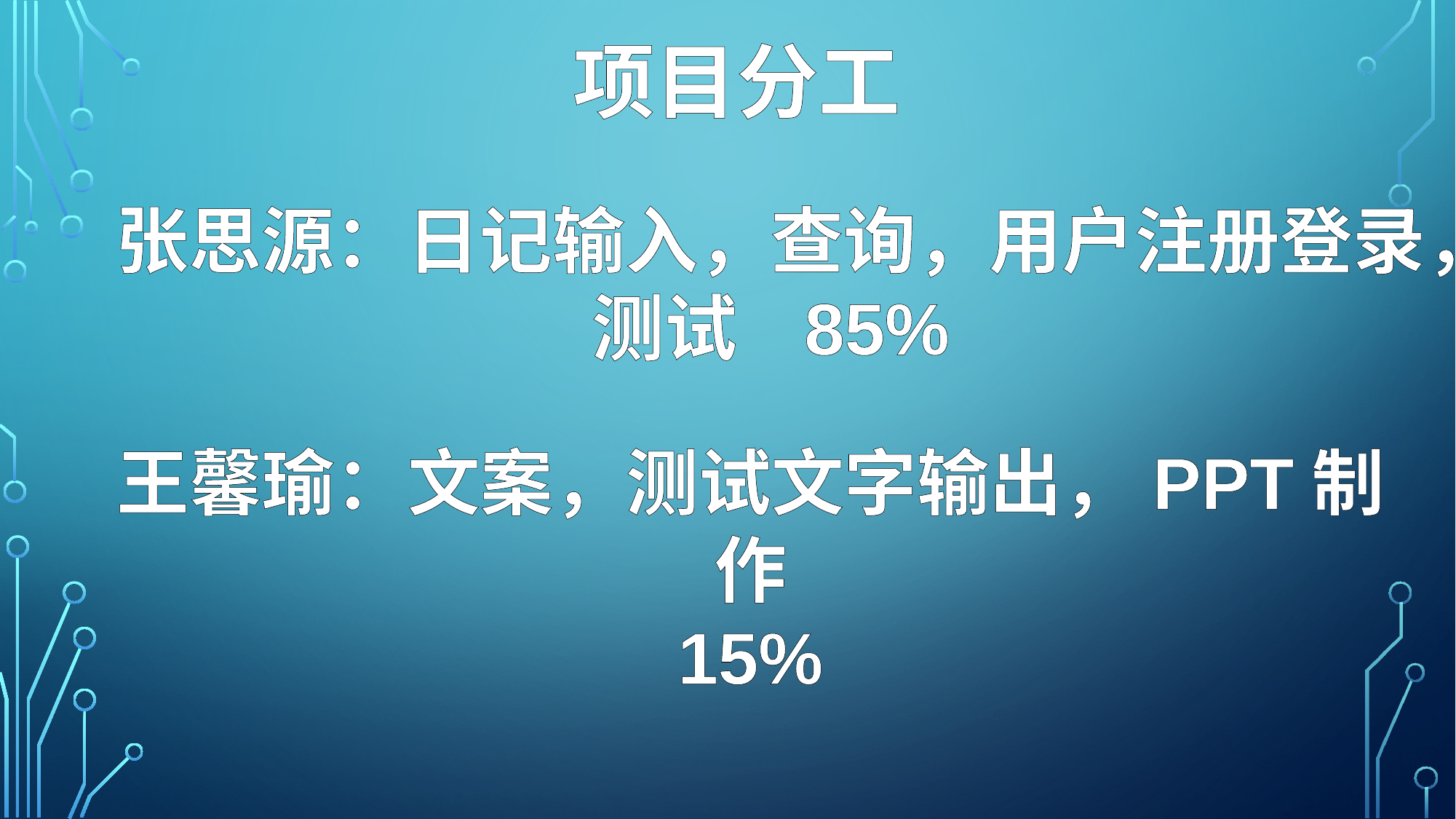

项目分工
张思源：日记输入，查询，用户注册登录，测试   85%
王馨瑜：文案，测试文字输出，PPT制作
15%